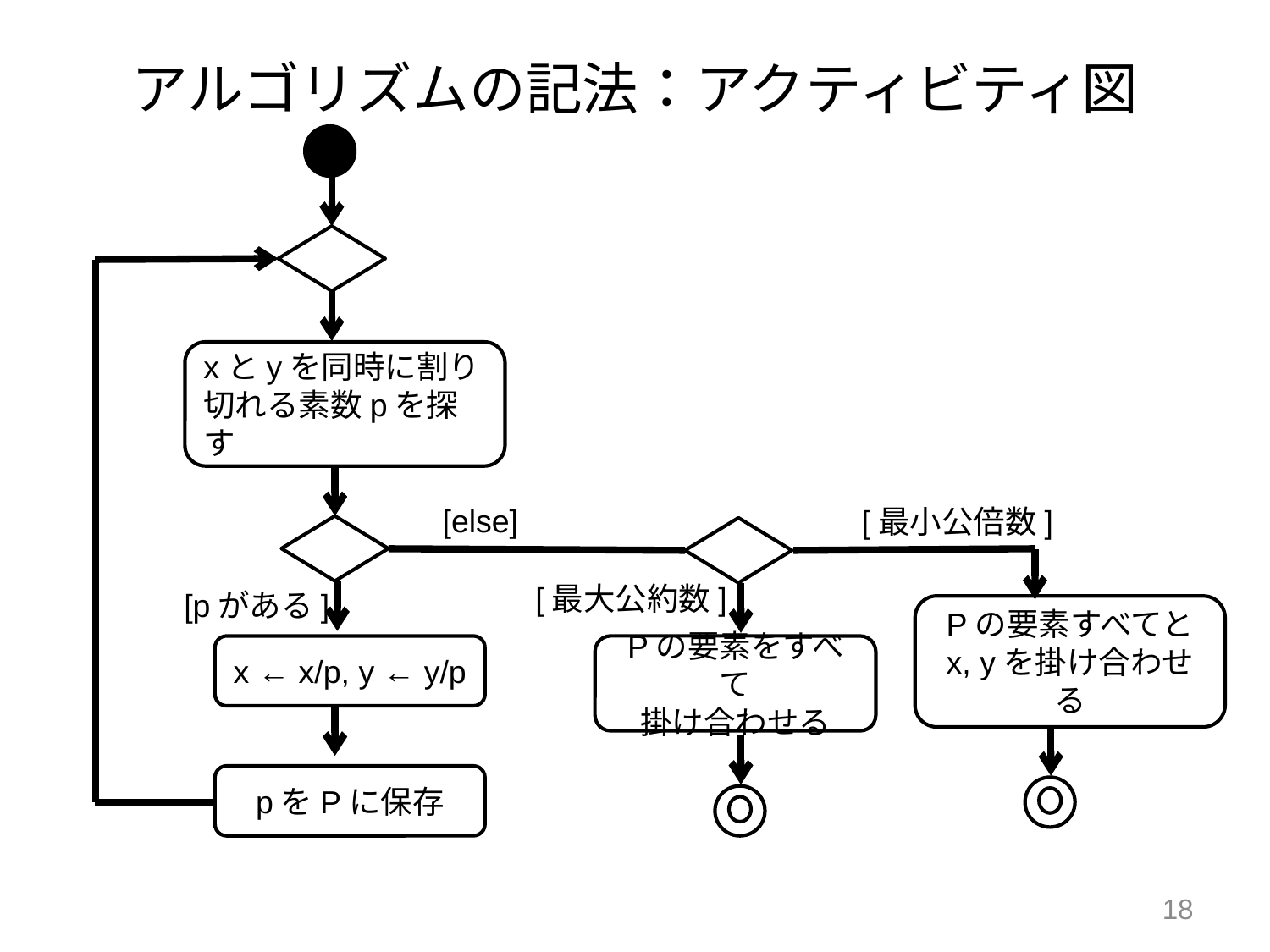

# アルゴリズムの記法：アクティビティ図

xとyを同時に割り切れる素数pを探す
[else]
[最小公倍数]

[最大公約数]
[pがある]
Pの要素すべてと
x, yを掛け合わせる
x ← x/p, y ← y/p
Pの要素をすべて
掛け合わせる
pをPに保存

18